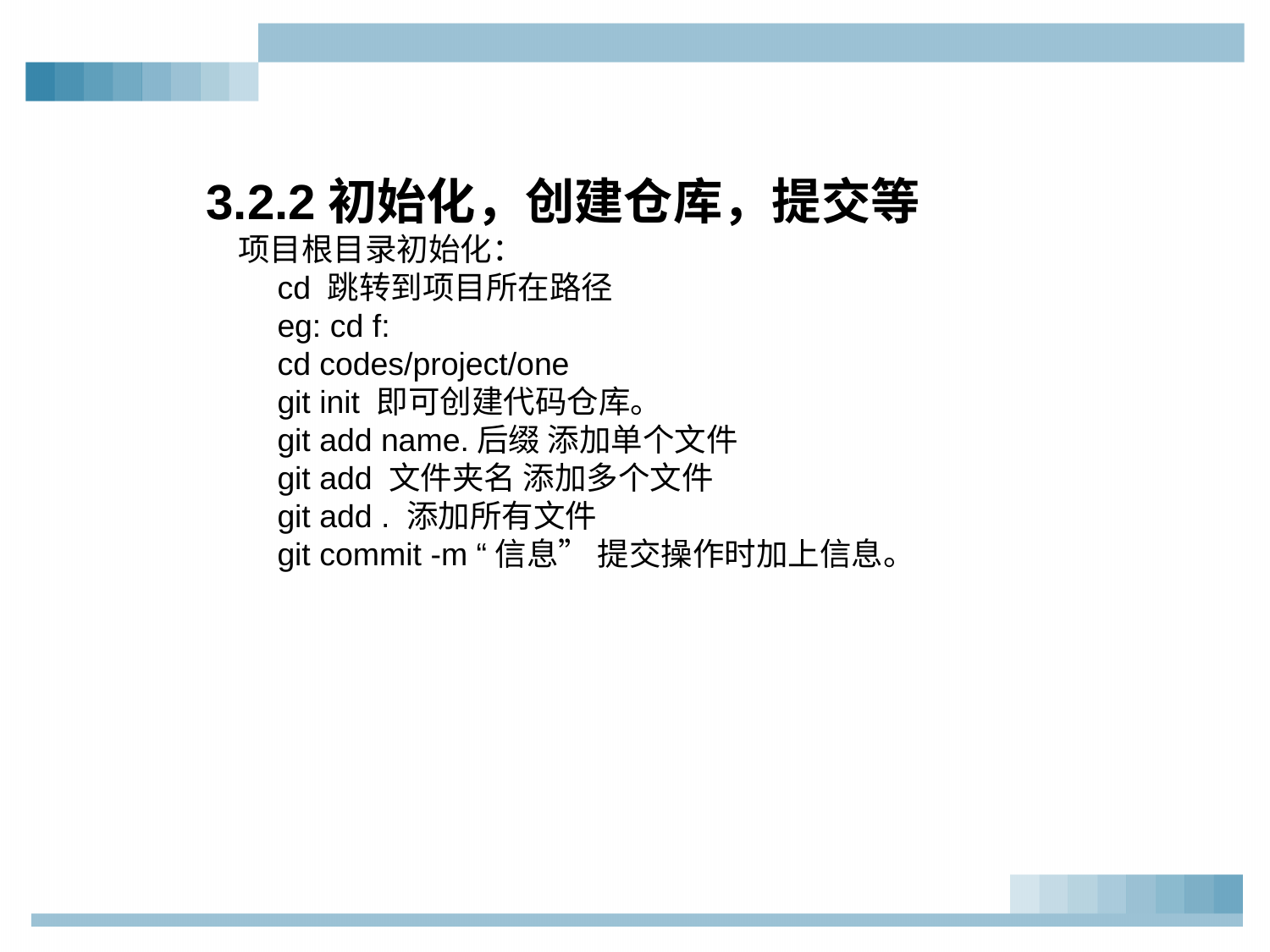

3.2.2初始化，创建仓库，提交等
　项目根目录初始化：
　　cd 跳转到项目所在路径
　　eg: cd f:
　　cd codes/project/one
　　git init 即可创建代码仓库。
　　git add name.后缀 添加单个文件
　　git add 文件夹名 添加多个文件
　　git add . 添加所有文件
　　git commit -m “信息” 提交操作时加上信息。